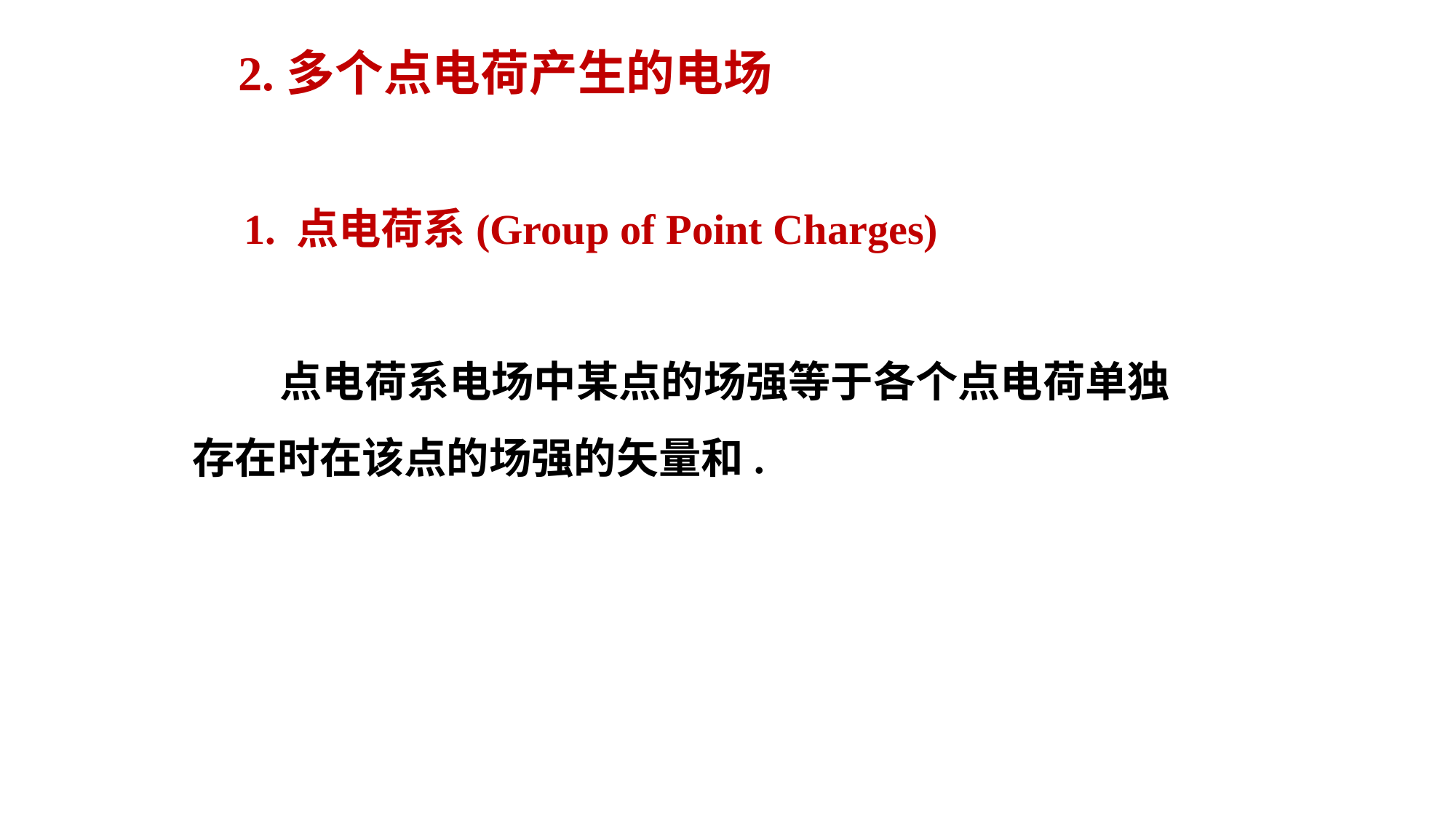

2.多个点电荷产生的电场

1. 点电荷系(Group of Point Charges)

        点电荷系电场中某点的场强等于各个点电荷单独
存在时在该点的场强的矢量和.